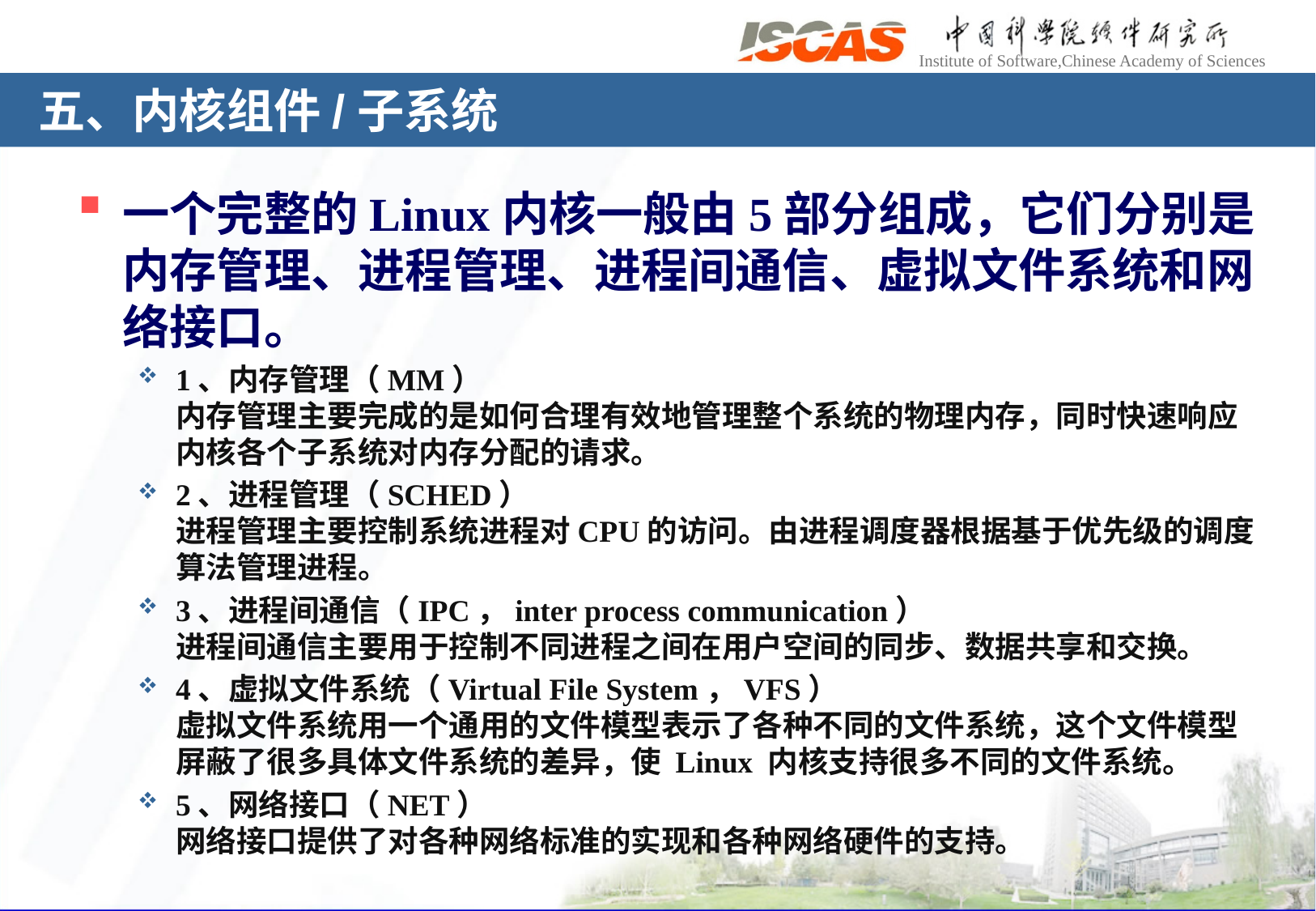

# 五、内核组件/子系统
一个完整的Linux内核一般由5部分组成，它们分别是内存管理、进程管理、进程间通信、虚拟文件系统和网络接口。
1、内存管理（MM）
内存管理主要完成的是如何合理有效地管理整个系统的物理内存，同时快速响应内核各个子系统对内存分配的请求。
2、进程管理（SCHED）
进程管理主要控制系统进程对CPU的访问。由进程调度器根据基于优先级的调度算法管理进程。
3、进程间通信（IPC，inter process communication）
进程间通信主要用于控制不同进程之间在用户空间的同步、数据共享和交换。
4、虚拟文件系统（Virtual File System，VFS）
虚拟文件系统用一个通用的文件模型表示了各种不同的文件系统，这个文件模型屏蔽了很多具体文件系统的差异，使 Linux 内核支持很多不同的文件系统。
5、网络接口（NET）
网络接口提供了对各种网络标准的实现和各种网络硬件的支持。